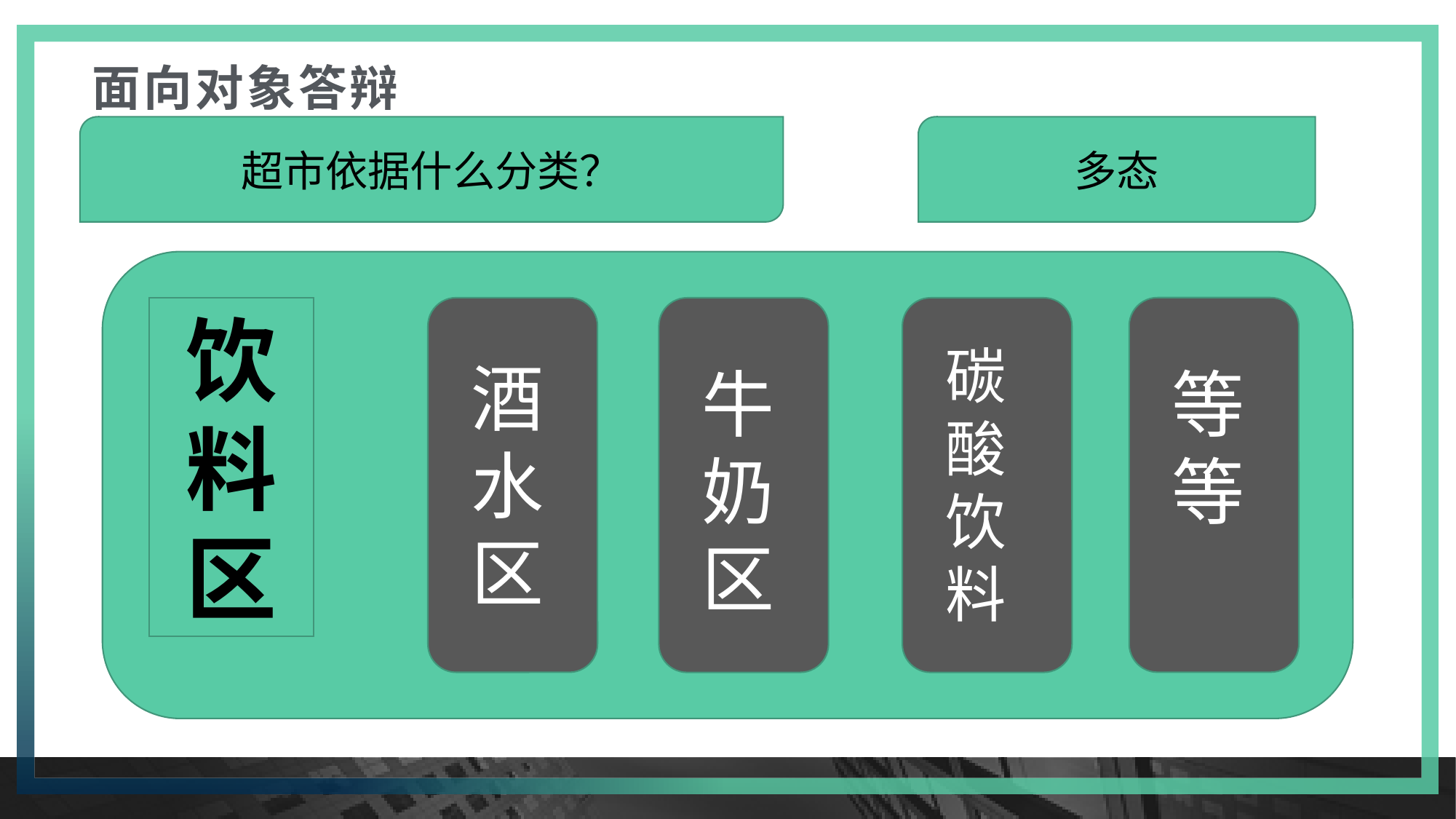

# 面向对象答辩
超市依据什么分类？
多态

饮料区

碳酸饮料
酒水区
牛奶区
等等